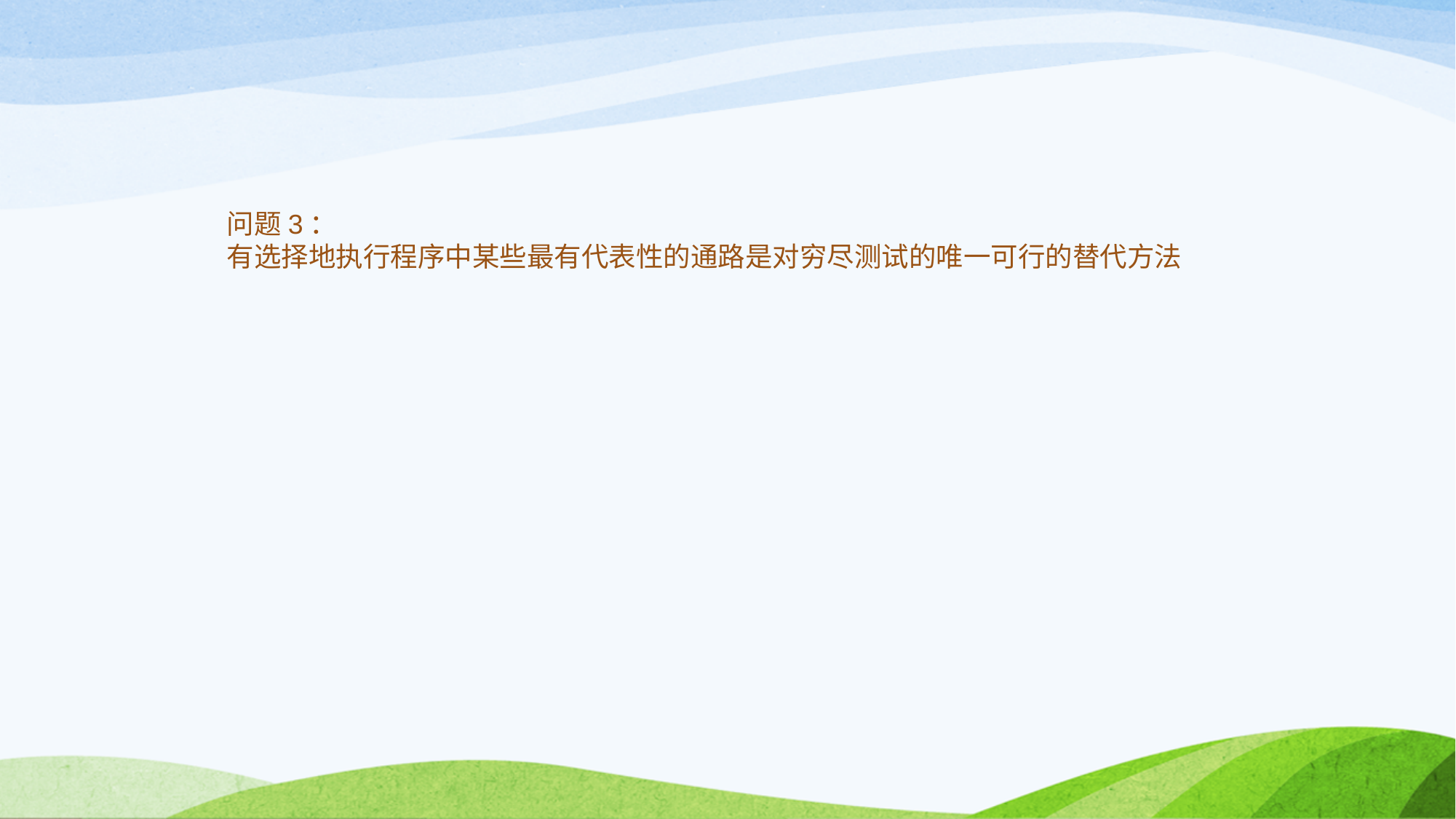

问题3：
有选择地执行程序中某些最有代表性的通路是对穷尽测试的唯一可行的替代方法